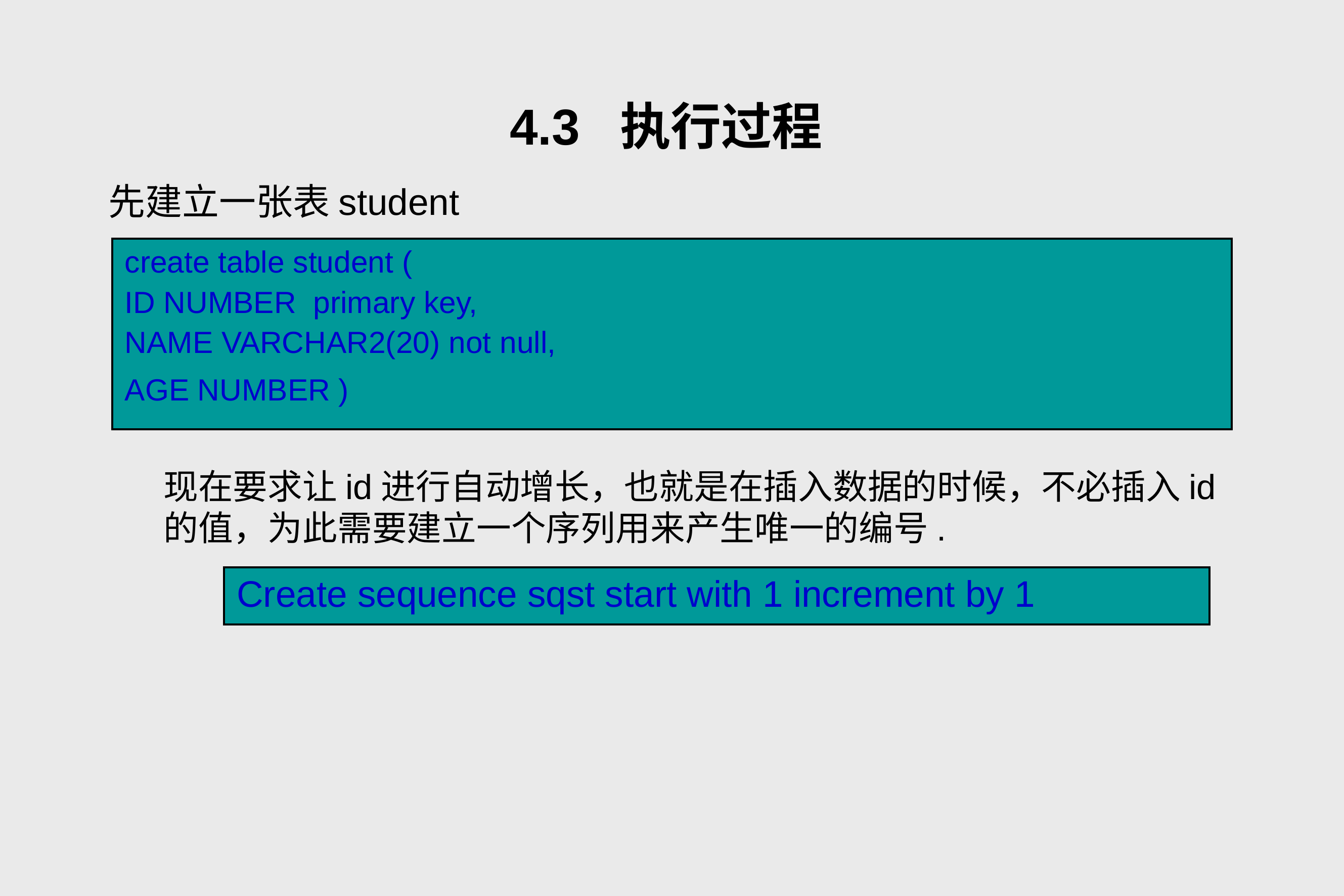

# 4.3  执行过程
先建立一张表student
| create table student ( ID NUMBER primary key, NAME VARCHAR2(20) not null, AGE NUMBER ) |
| --- |
现在要求让id进行自动增长，也就是在插入数据的时候，不必插入id的值，为此需要建立一个序列用来产生唯一的编号.
| Create sequence sqst start with 1 increment by 1 |
| --- |